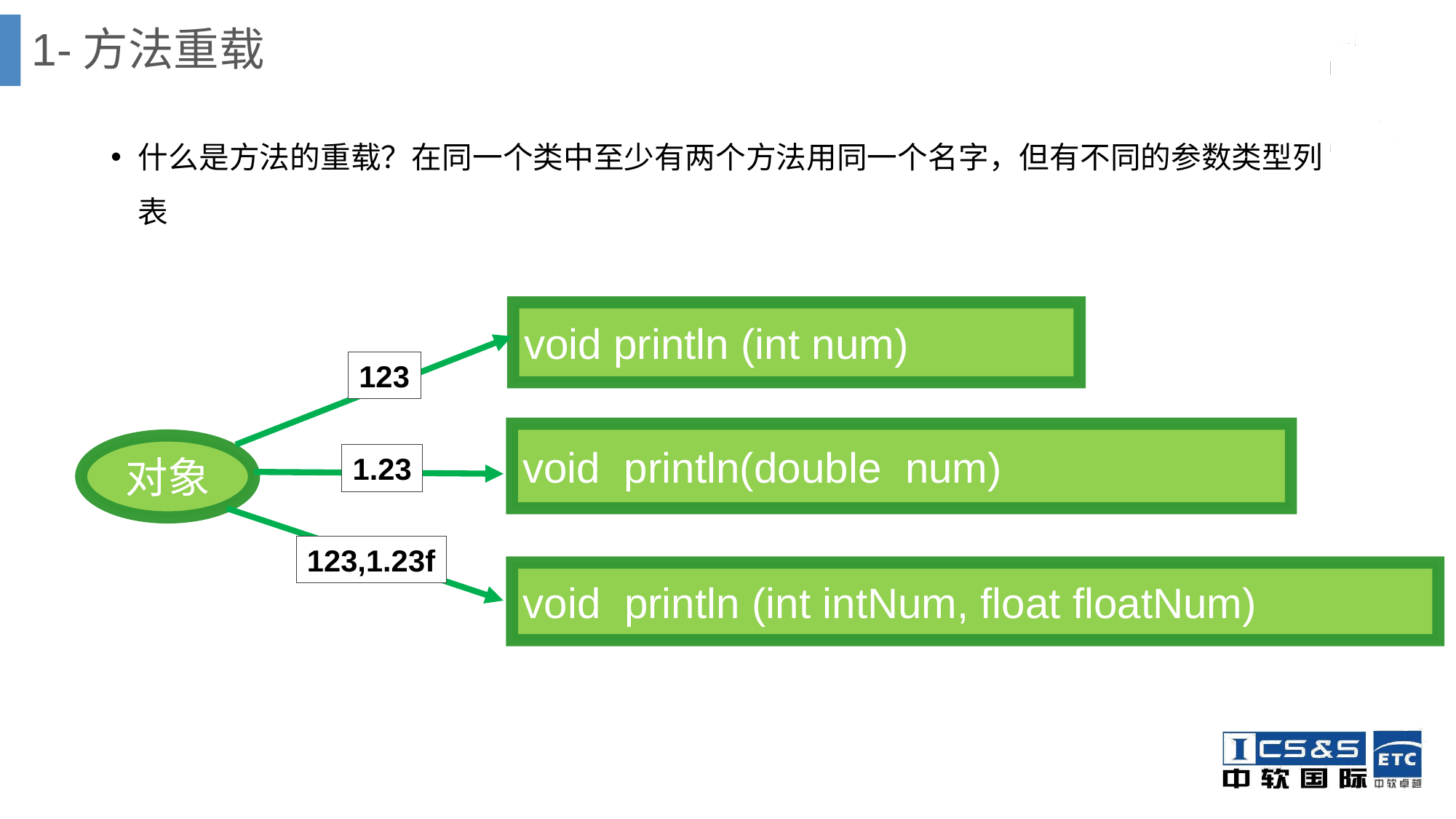

# 1-方法重载
什么是方法的重载？在同一个类中至少有两个方法用同一个名字，但有不同的参数类型列表
void println (int num)

123
void  println(double  num)
对象
1.23

123,1.23f
void  println (int intNum, float floatNum)